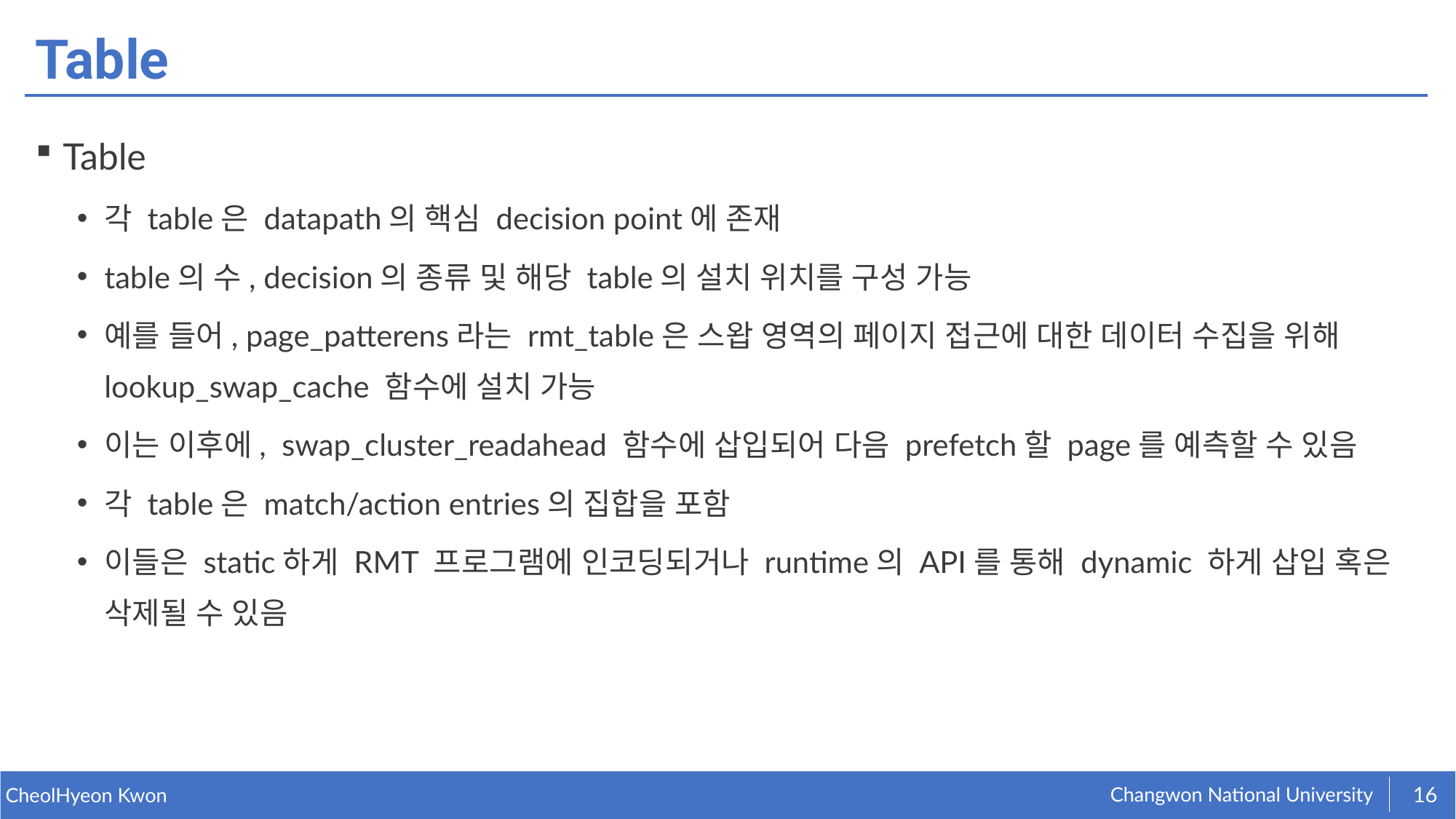

# Table
Table
각 table은 datapath의 핵심 decision point에 존재
table의 수, decision의 종류 및 해당 table의 설치 위치를 구성 가능
예를 들어, page_patterens라는 rmt_table은 스왑 영역의 페이지 접근에 대한 데이터 수집을 위해 lookup_swap_cache 함수에 설치 가능
이는 이후에,  swap_cluster_readahead 함수에 삽입되어 다음 prefetch할 page를 예측할 수 있음
각 table은 match/action entries의 집합을 포함
이들은 static하게 RMT 프로그램에 인코딩되거나 runtime의 API를 통해 dynamic 하게 삽입 혹은 삭제될 수 있음

16